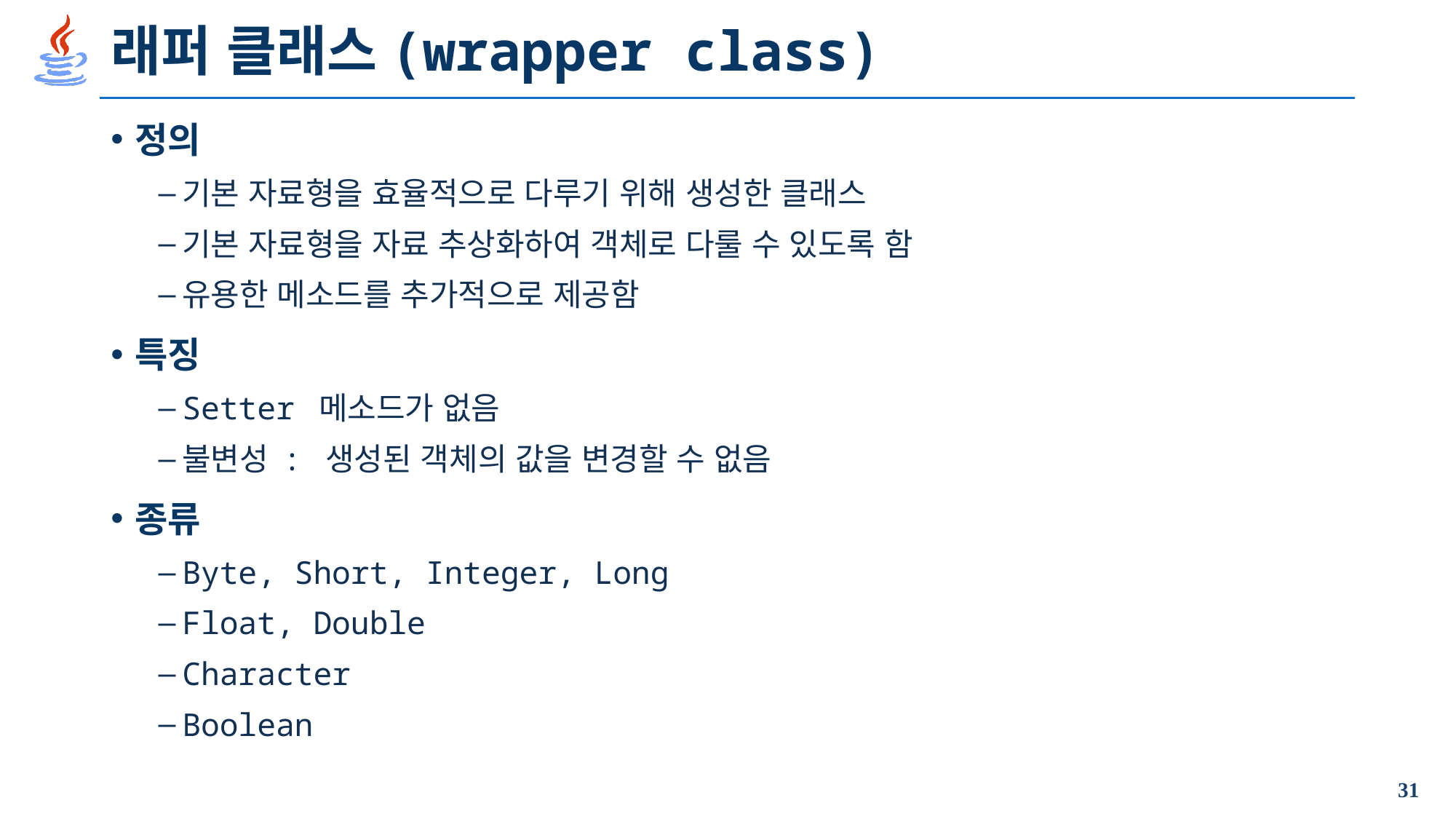

# 래퍼 클래스(wrapper class)
정의
기본 자료형을 효율적으로 다루기 위해 생성한 클래스
기본 자료형을 자료 추상화하여 객체로 다룰 수 있도록 함
유용한 메소드를 추가적으로 제공함
특징
Setter 메소드가 없음
불변성 : 생성된 객체의 값을 변경할 수 없음
종류
Byte, Short, Integer, Long
Float, Double
Character
Boolean
31